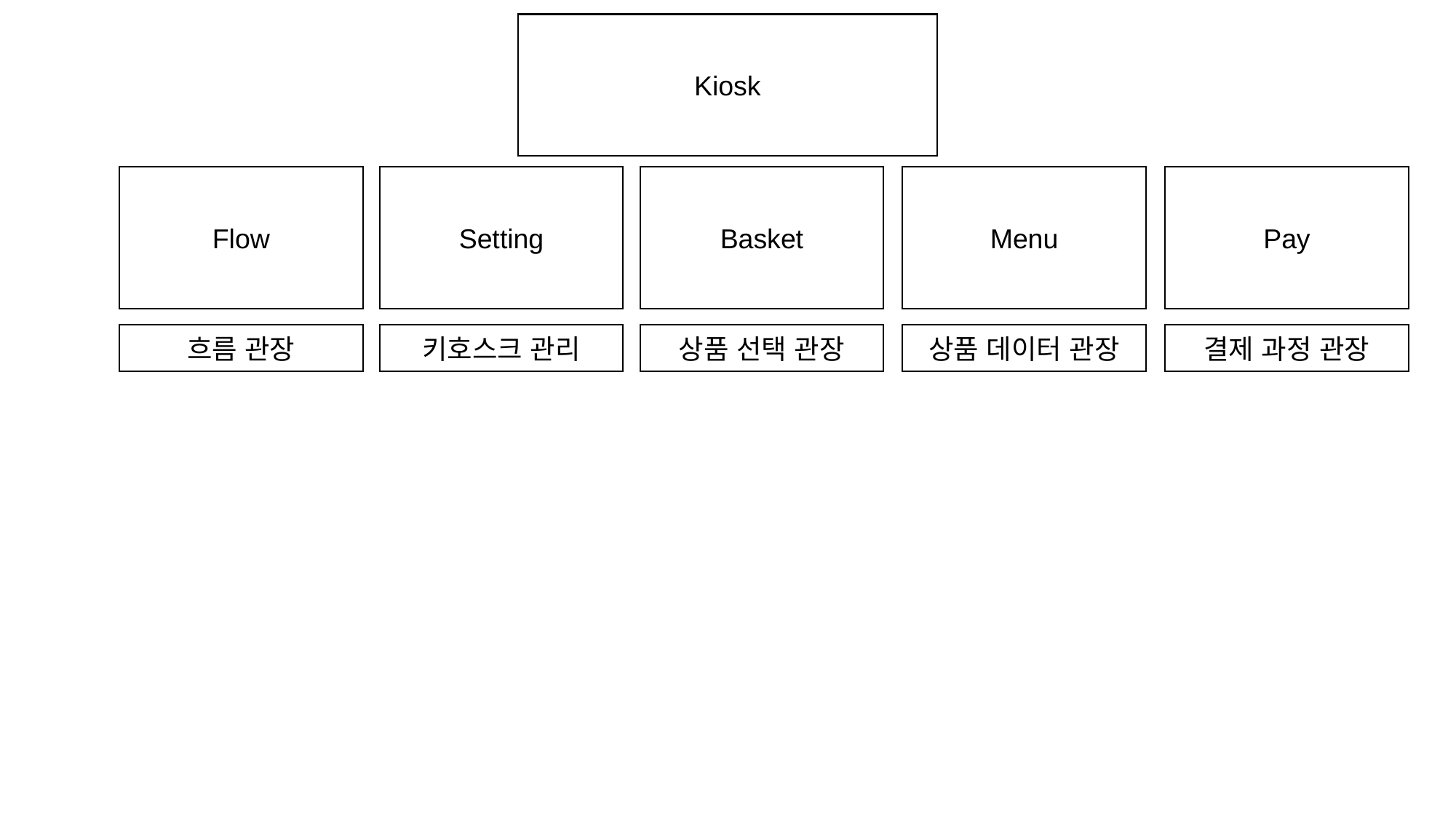

Kiosk
Flow
Setting
Basket
Menu
Pay
흐름 관장
키호스크 관리
상품 선택 관장
상품 데이터 관장
결제 과정 관장